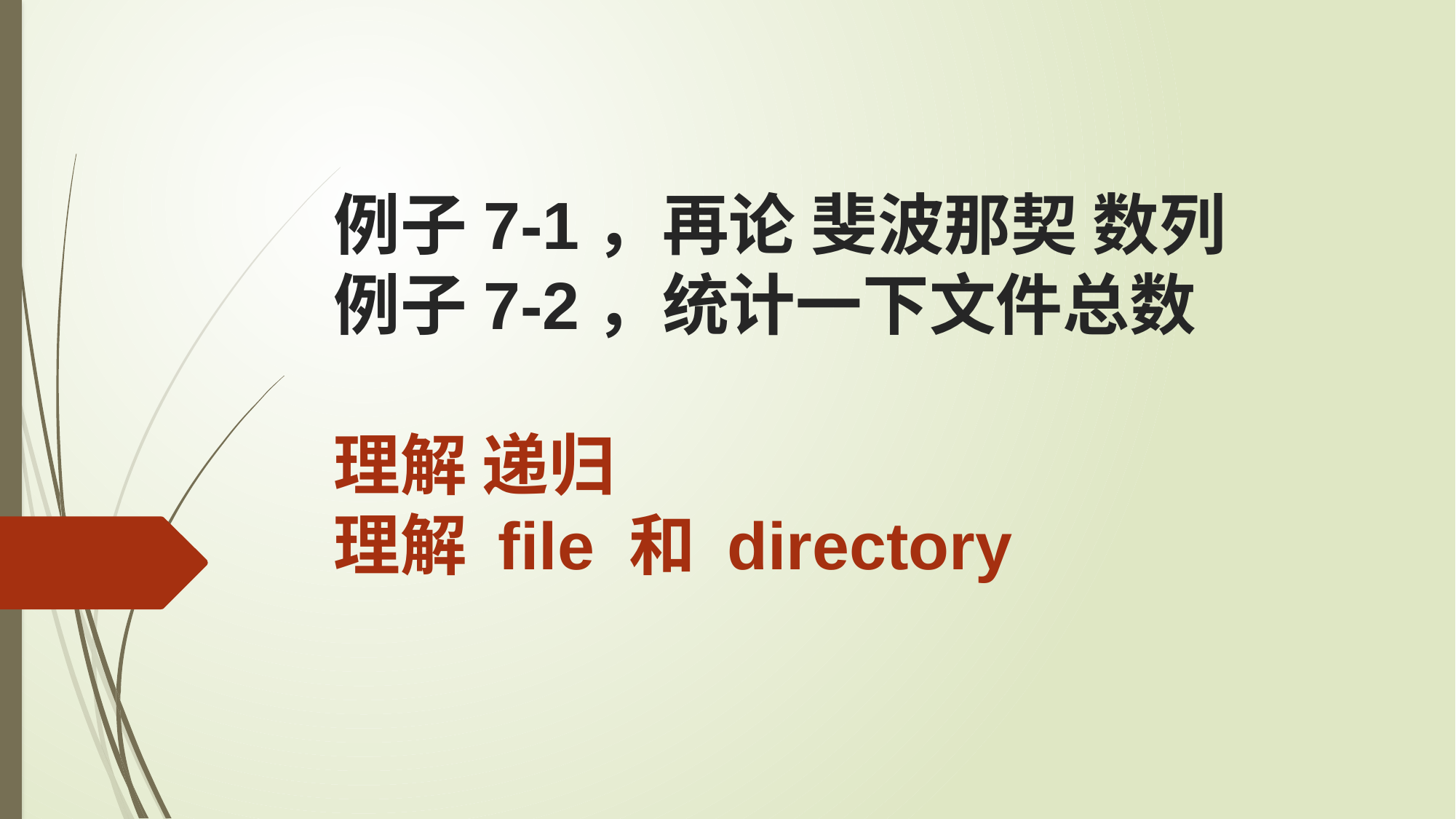

例子7-1，再论 斐波那契 数列
例子7-2，统计一下文件总数

理解 递归
理解 file 和 directory